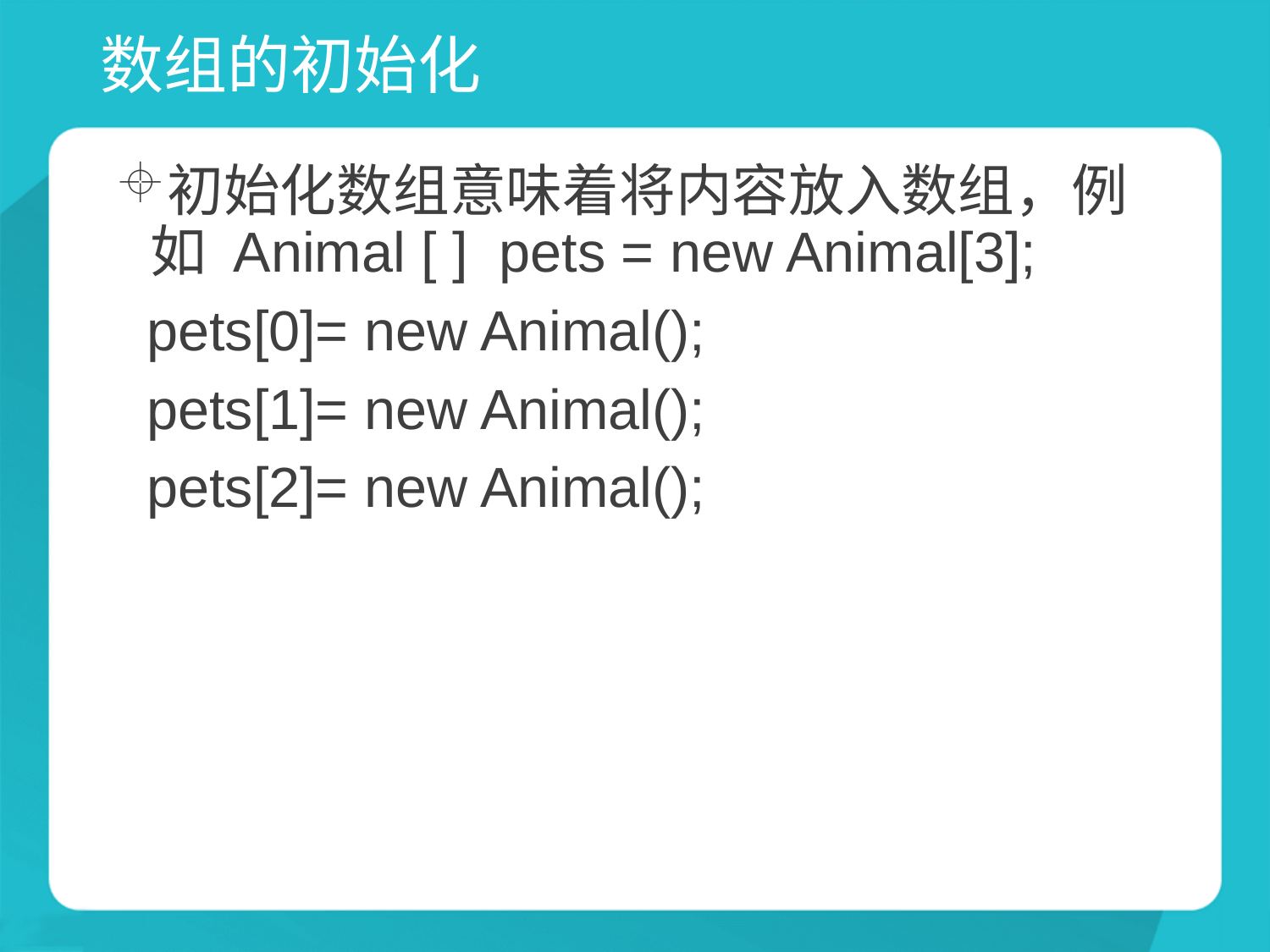

# 数组的初始化
初始化数组意味着将内容放入数组，例如 Animal [ ]  pets = new Animal[3];
  pets[0]= new Animal();
  pets[1]= new Animal();
  pets[2]= new Animal();